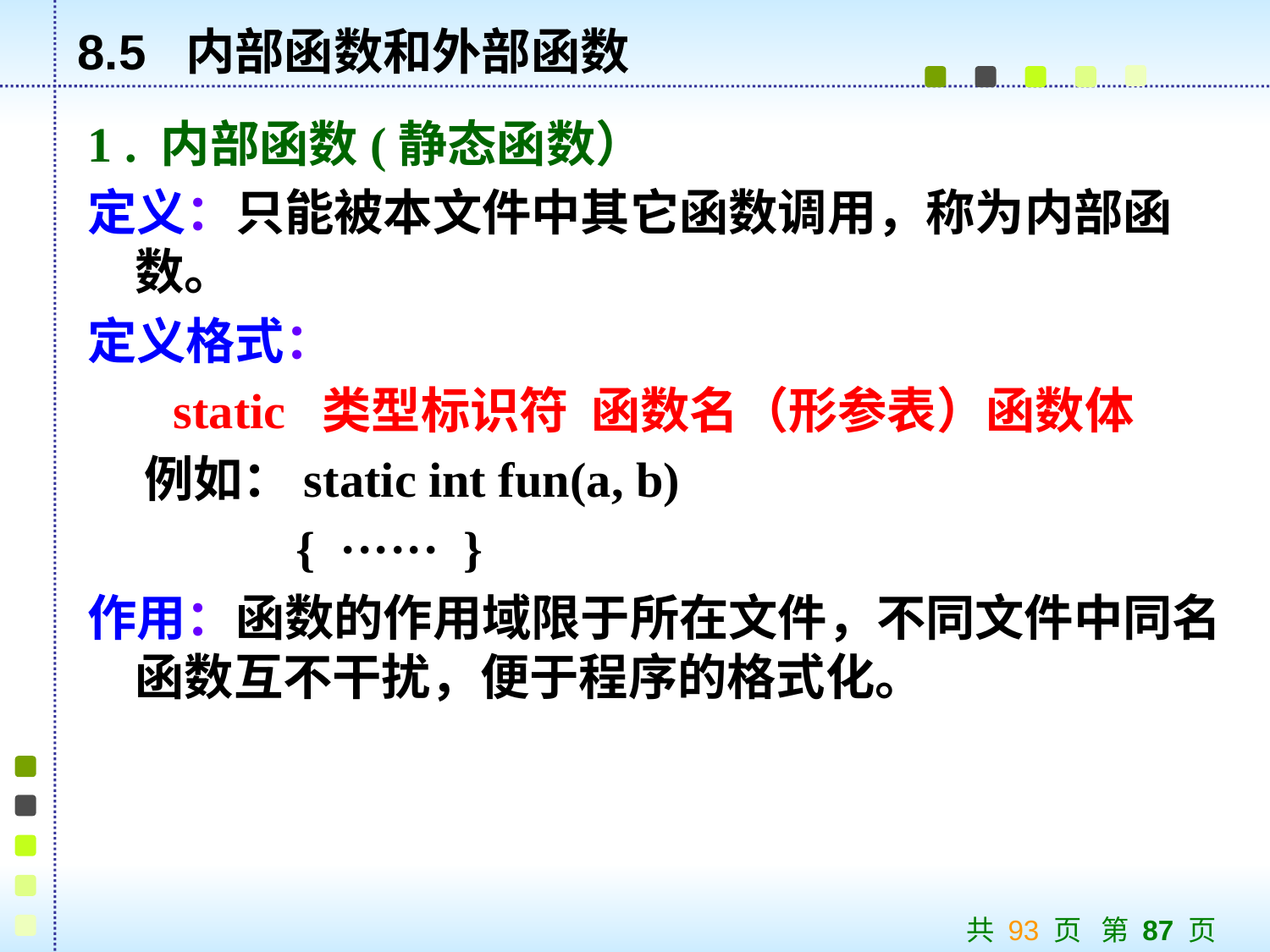

8.5  内部函数和外部函数
1 . 内部函数(静态函数）
定义：只能被本文件中其它函数调用，称为内部函数。
定义格式：
       static  类型标识符  函数名（形参表）函数体
    例如：static int fun(a, b)
                 {  ······  }
作用：函数的作用域限于所在文件，不同文件中同名函数互不干扰，便于程序的格式化。

共 93 页   第 87 页